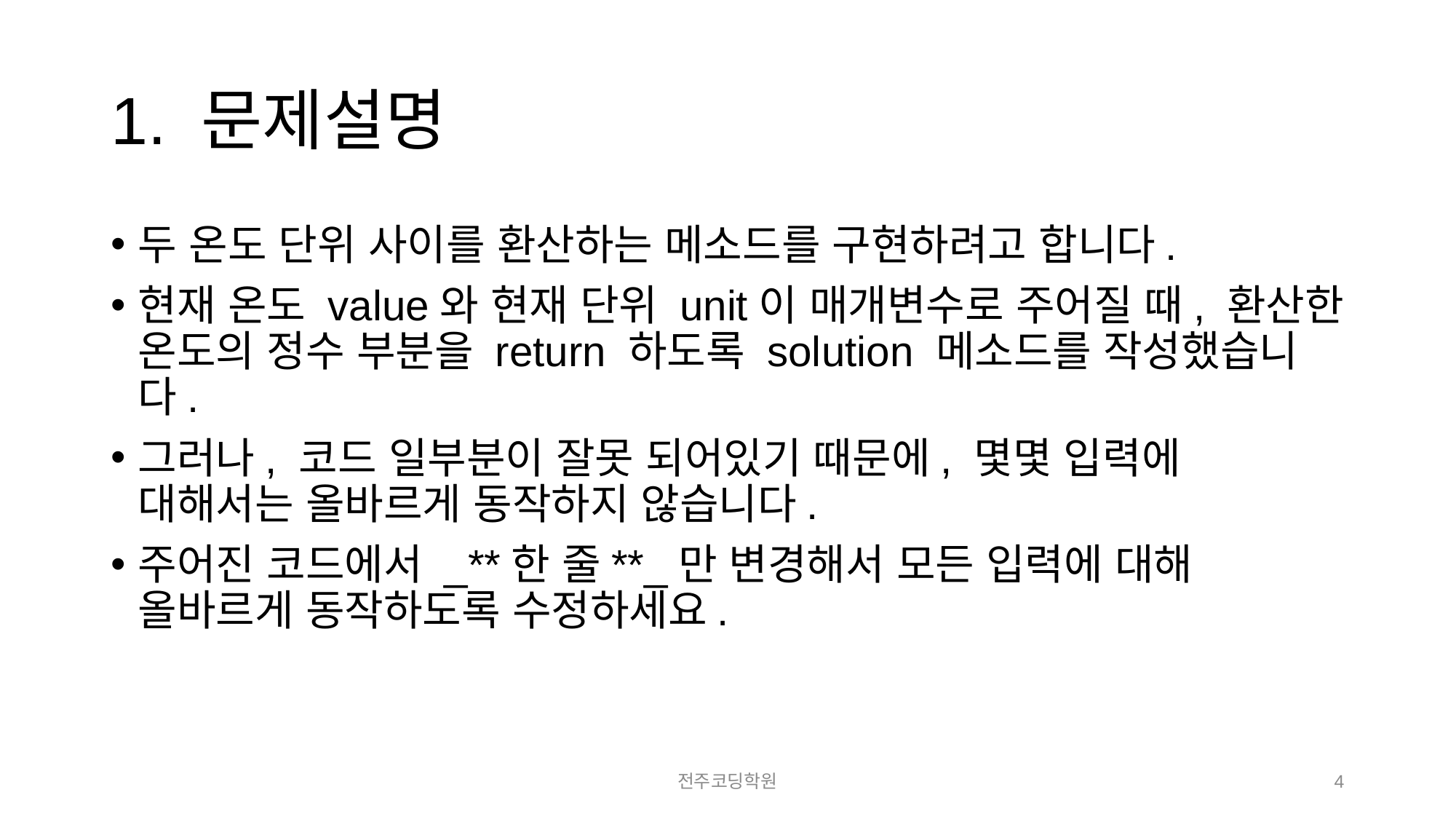

# 1. 문제설명
두 온도 단위 사이를 환산하는 메소드를 구현하려고 합니다.
현재 온도 value와 현재 단위 unit이 매개변수로 주어질 때, 환산한 온도의 정수 부분을 return 하도록 solution 메소드를 작성했습니다.
그러나, 코드 일부분이 잘못 되어있기 때문에, 몇몇 입력에 대해서는 올바르게 동작하지 않습니다.
주어진 코드에서 _**한 줄**_만 변경해서 모든 입력에 대해 올바르게 동작하도록 수정하세요.
전주코딩학원
4